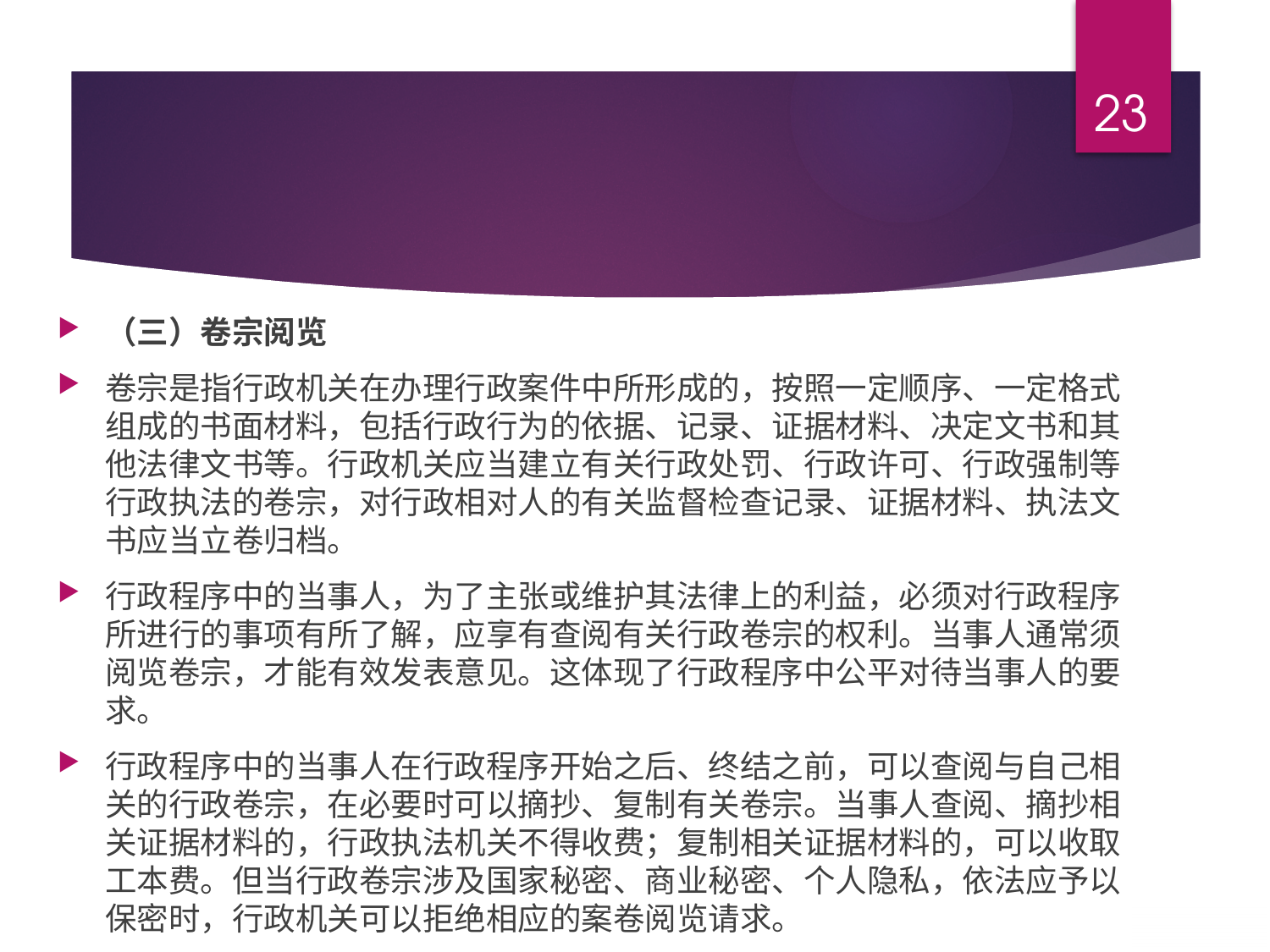

23
#
（三）卷宗阅览
卷宗是指行政机关在办理行政案件中所形成的，按照一定顺序、一定格式组成的书面材料，包括行政行为的依据、记录、证据材料、决定文书和其他法律文书等。行政机关应当建立有关行政处罚、行政许可、行政强制等行政执法的卷宗，对行政相对人的有关监督检查记录、证据材料、执法文书应当立卷归档。
行政程序中的当事人，为了主张或维护其法律上的利益，必须对行政程序所进行的事项有所了解，应享有查阅有关行政卷宗的权利。当事人通常须阅览卷宗，才能有效发表意见。这体现了行政程序中公平对待当事人的要求。
行政程序中的当事人在行政程序开始之后、终结之前，可以查阅与自己相关的行政卷宗，在必要时可以摘抄、复制有关卷宗。当事人查阅、摘抄相关证据材料的，行政执法机关不得收费；复制相关证据材料的，可以收取工本费。但当行政卷宗涉及国家秘密、商业秘密、个人隐私，依法应予以保密时，行政机关可以拒绝相应的案卷阅览请求。